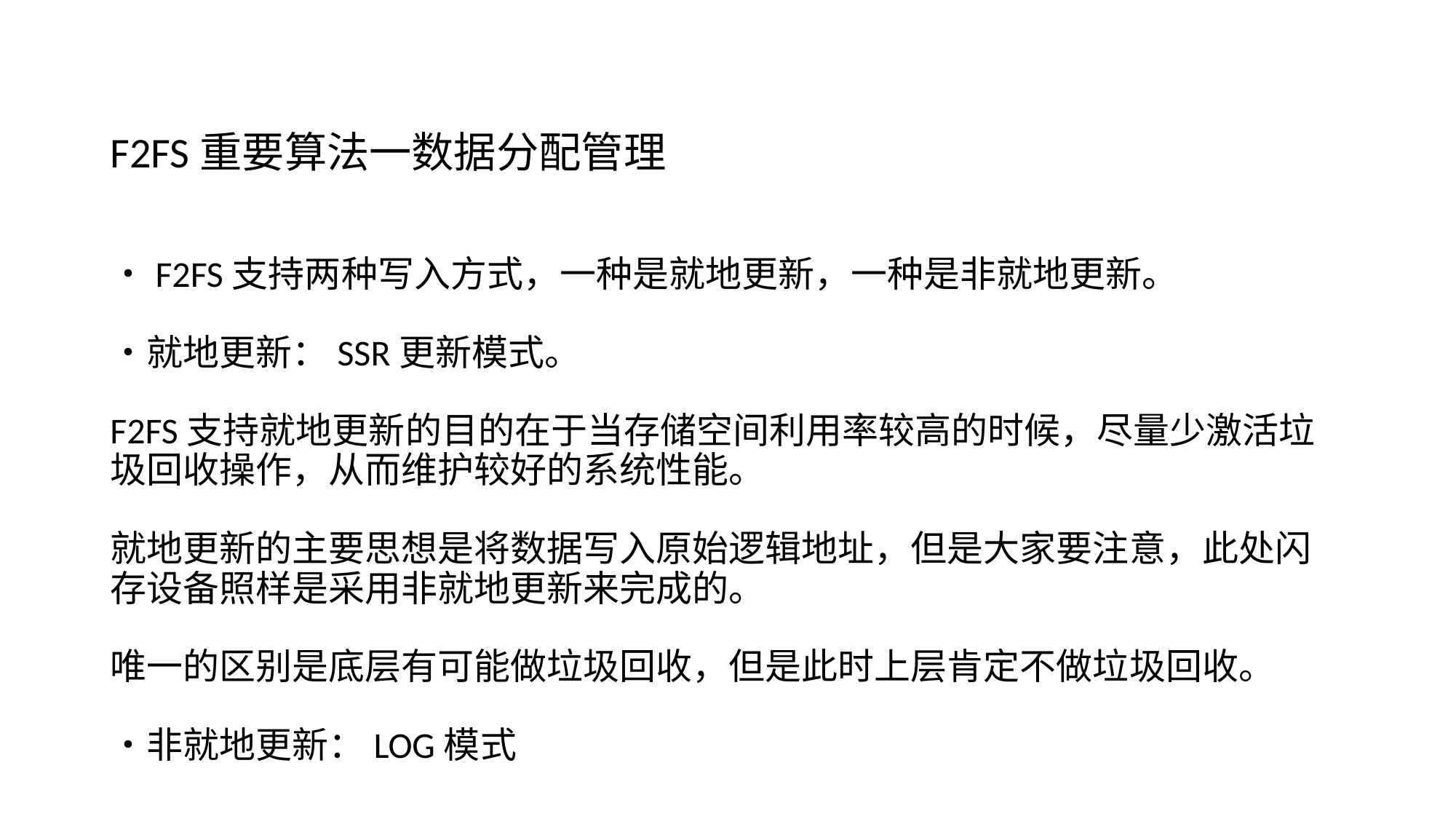

# F2FS重要算法一数据分配管理 •F2FS支持两种写入方式，一种是就地更新，一种是非就地更新。 •就地更新：SSR更新模式。 F2FS支持就地更新的目的在于当存储空间利用率较高的时候，尽量少激活垃圾回收操作，从而维护较好的系统性能。 就地更新的主要思想是将数据写入原始逻辑地址，但是大家要注意，此处闪存设备照样是采用非就地更新来完成的。 唯一的区别是底层有可能做垃圾回收，但是此时上层肯定不做垃圾回收。 •非就地更新：LOG模式